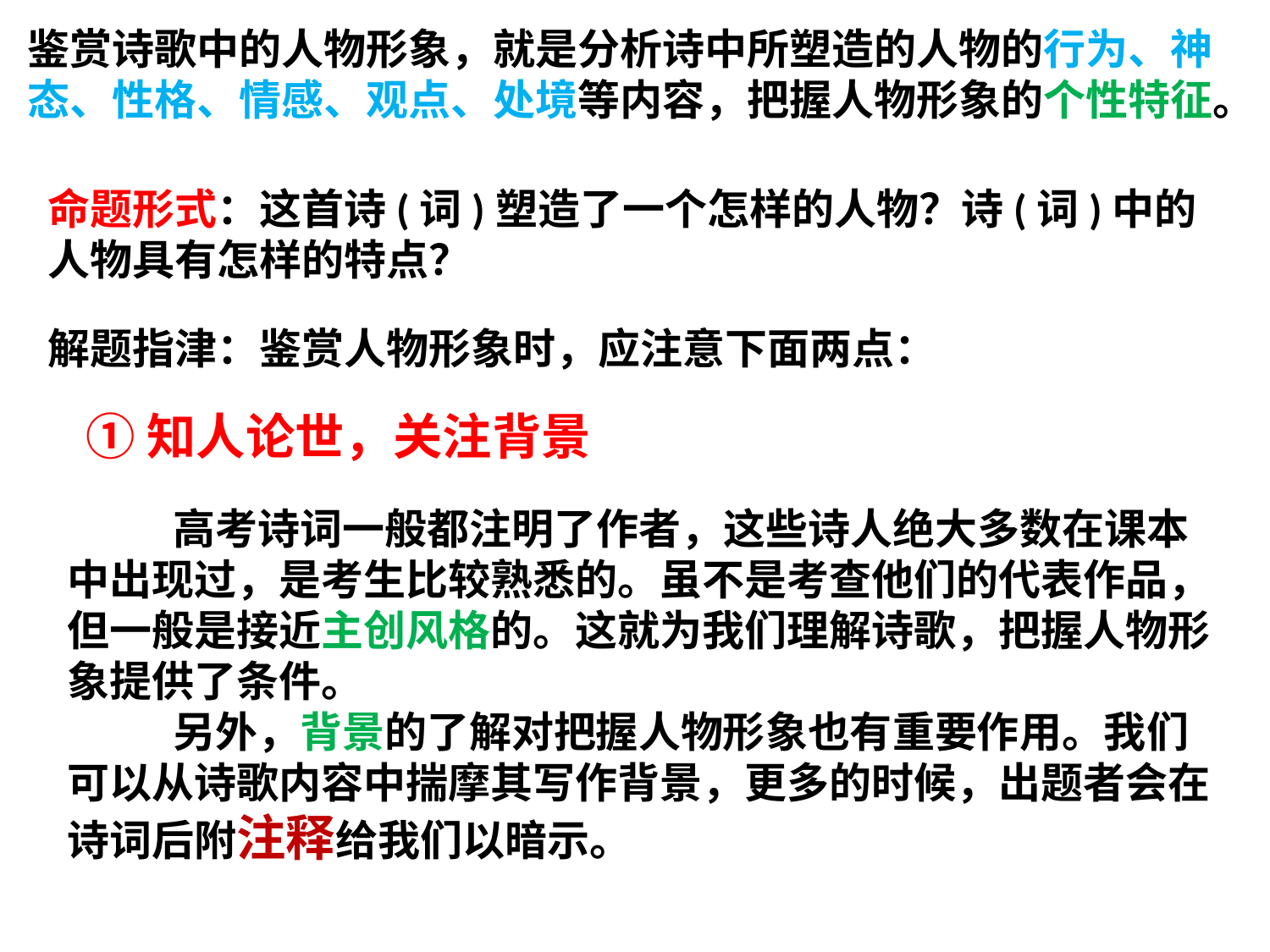

鉴赏诗歌中的人物形象，就是分析诗中所塑造的人物的行为、神态、性格、情感、观点、处境等内容，把握人物形象的个性特征。
命题形式：这首诗(词)塑造了一个怎样的人物？诗(词)中的人物具有怎样的特点？
解题指津：鉴赏人物形象时，应注意下面两点：
①知人论世，关注背景
          高考诗词一般都注明了作者，这些诗人绝大多数在课本中出现过，是考生比较熟悉的。虽不是考查他们的代表作品，但一般是接近主创风格的。这就为我们理解诗歌，把握人物形象提供了条件。
          另外，背景的了解对把握人物形象也有重要作用。我们可以从诗歌内容中揣摩其写作背景，更多的时候，出题者会在诗词后附注释给我们以暗示。